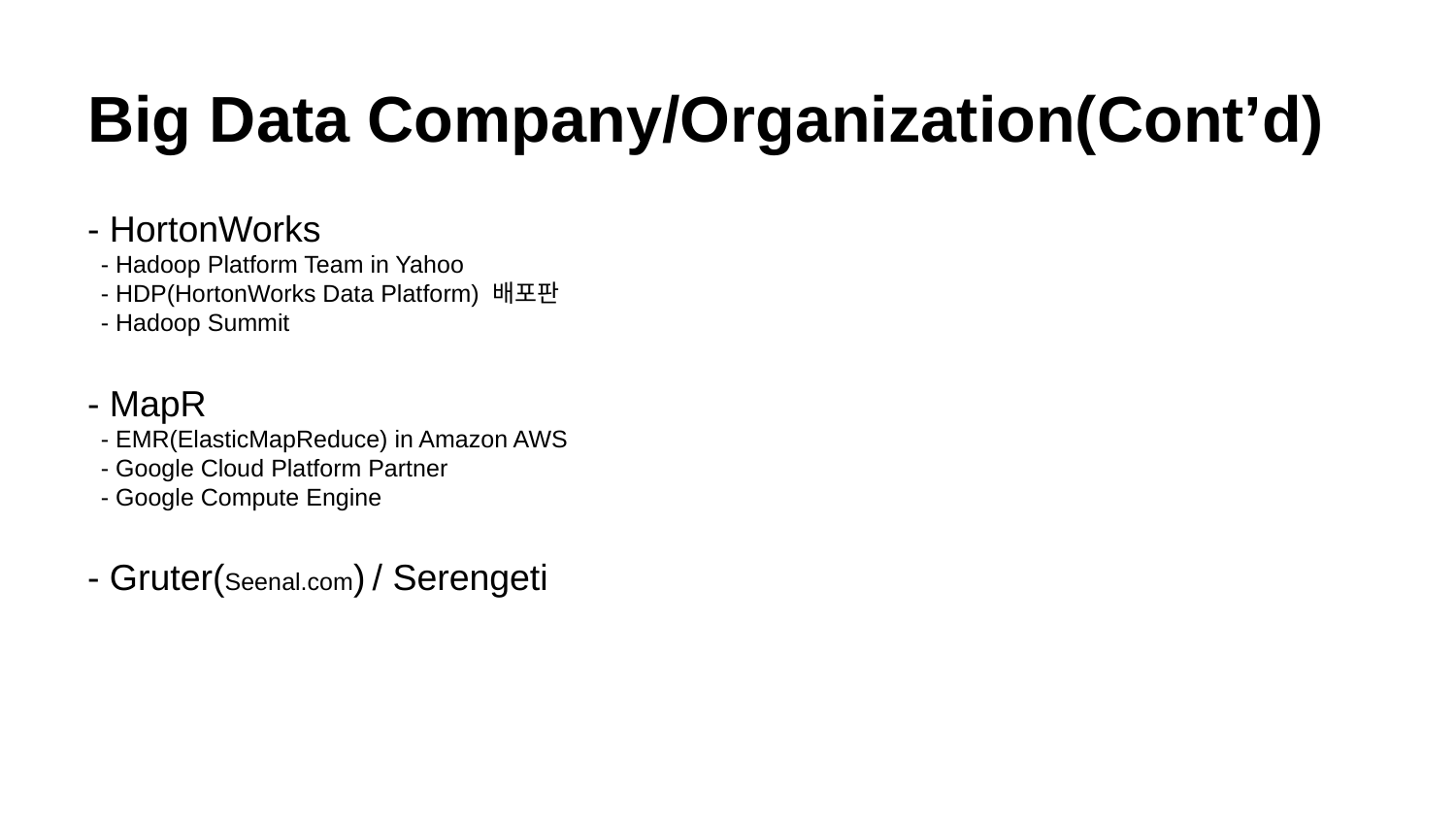

# Big Data Company/Organization(Cont’d)
- HortonWorks
  - Hadoop Platform Team in Yahoo
  - HDP(HortonWorks Data Platform) 배포판
  - Hadoop Summit

- MapR
  - EMR(ElasticMapReduce) in Amazon AWS
  - Google Cloud Platform Partner
  - Google Compute Engine

- Gruter(Seenal.com) / Serengeti